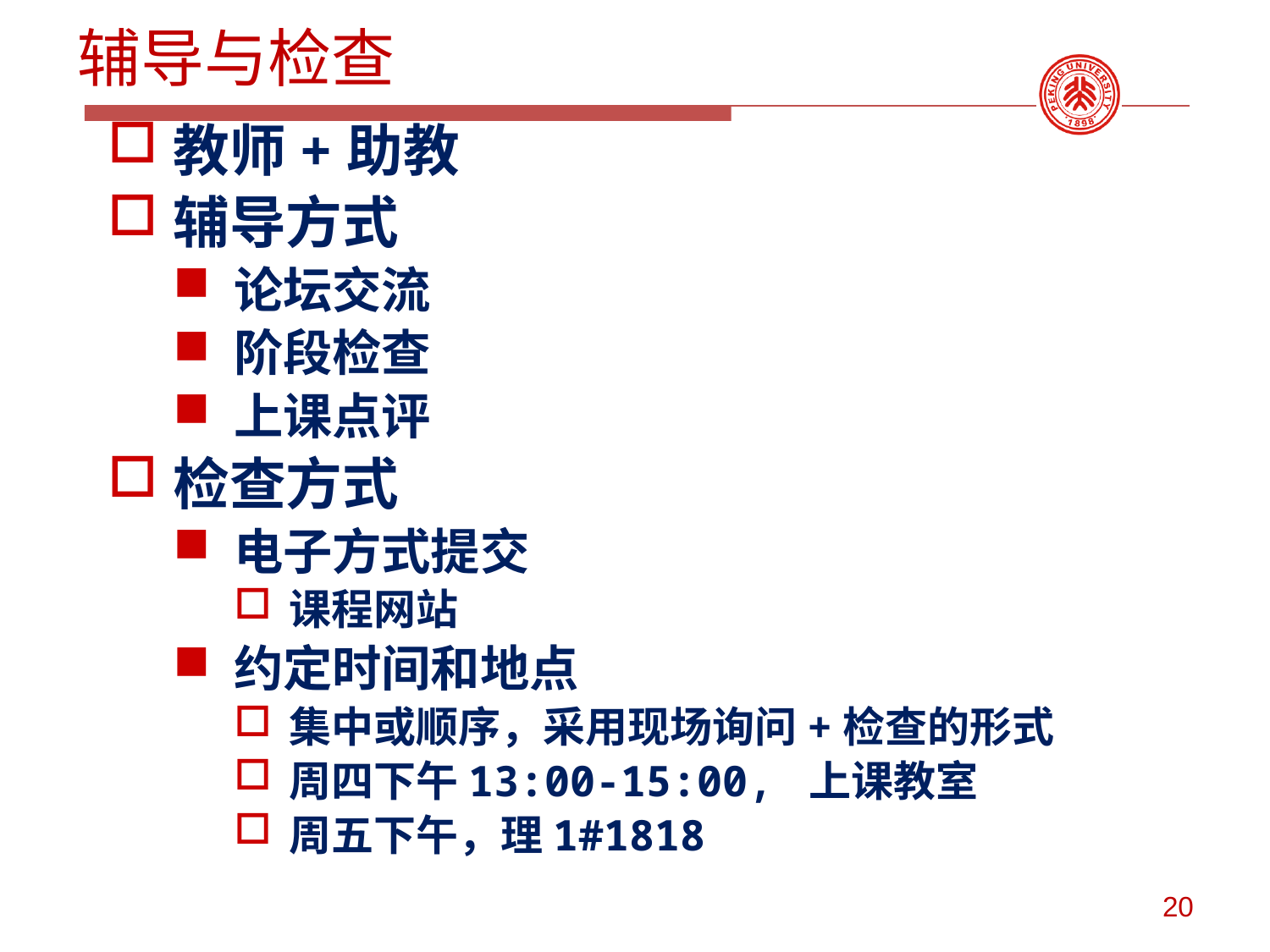

# 辅导与检查
教师+助教
辅导方式
论坛交流
阶段检查
上课点评
检查方式
电子方式提交
课程网站
约定时间和地点
集中或顺序，采用现场询问+检查的形式
周四下午13:00-15:00, 上课教室
周五下午，理1#1818
20